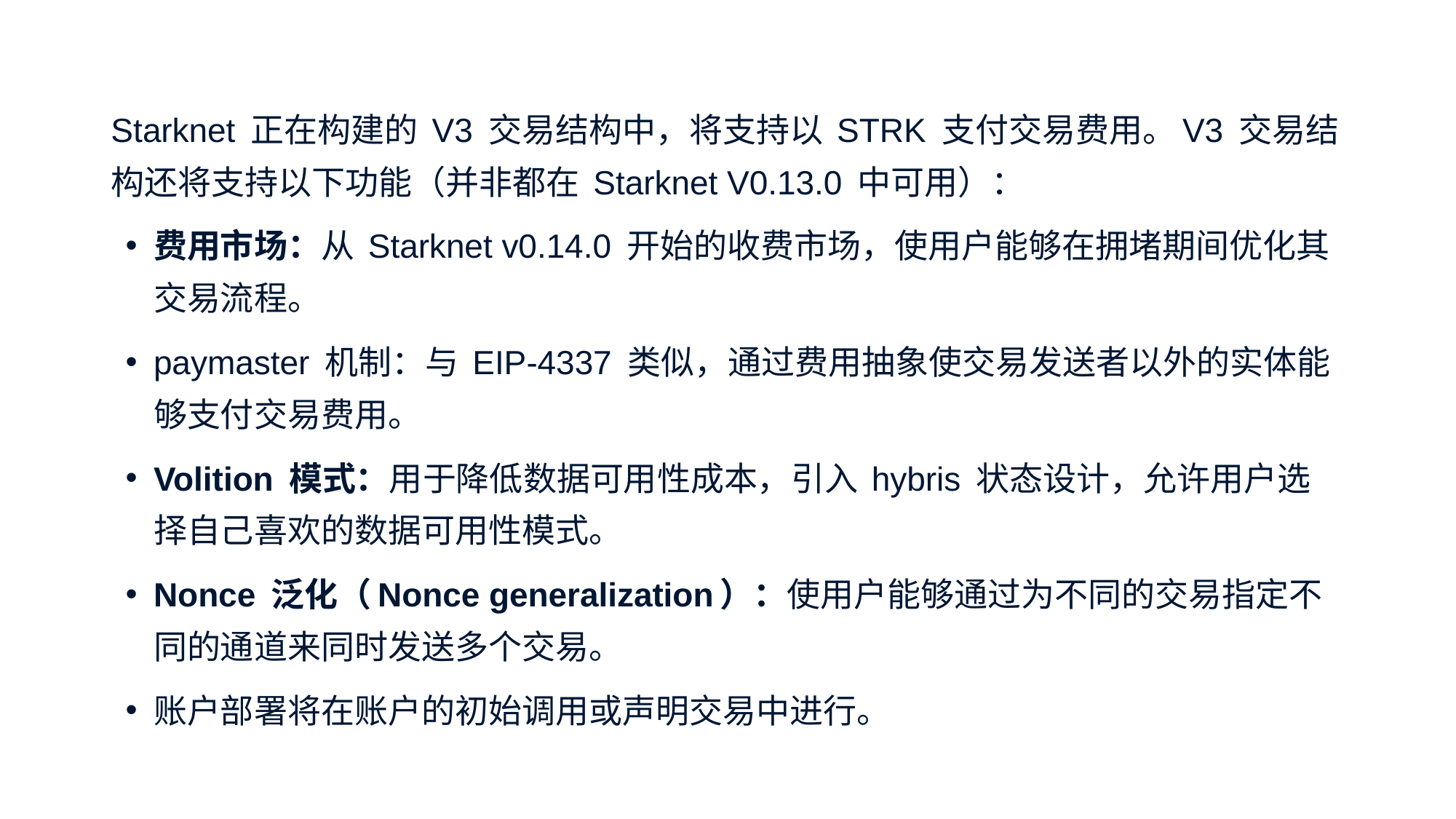

Starknet 正在构建的 V3 交易结构中，将支持以 STRK 支付交易费用。V3 交易结构还将支持以下功能（并非都在 Starknet V0.13.0 中可用）：
费用市场：从 Starknet v0.14.0 开始的收费市场，使用户能够在拥堵期间优化其交易流程。
paymaster 机制：与 EIP-4337 类似，通过费用抽象使交易发送者以外的实体能够支付交易费用。
Volition 模式：用于降低数据可用性成本，引入 hybris 状态设计，允许用户选择自己喜欢的数据可用性模式。
Nonce 泛化（Nonce generalization）：使用户能够通过为不同的交易指定不同的通道来同时发送多个交易。
账户部署将在账户的初始调用或声明交易中进行。